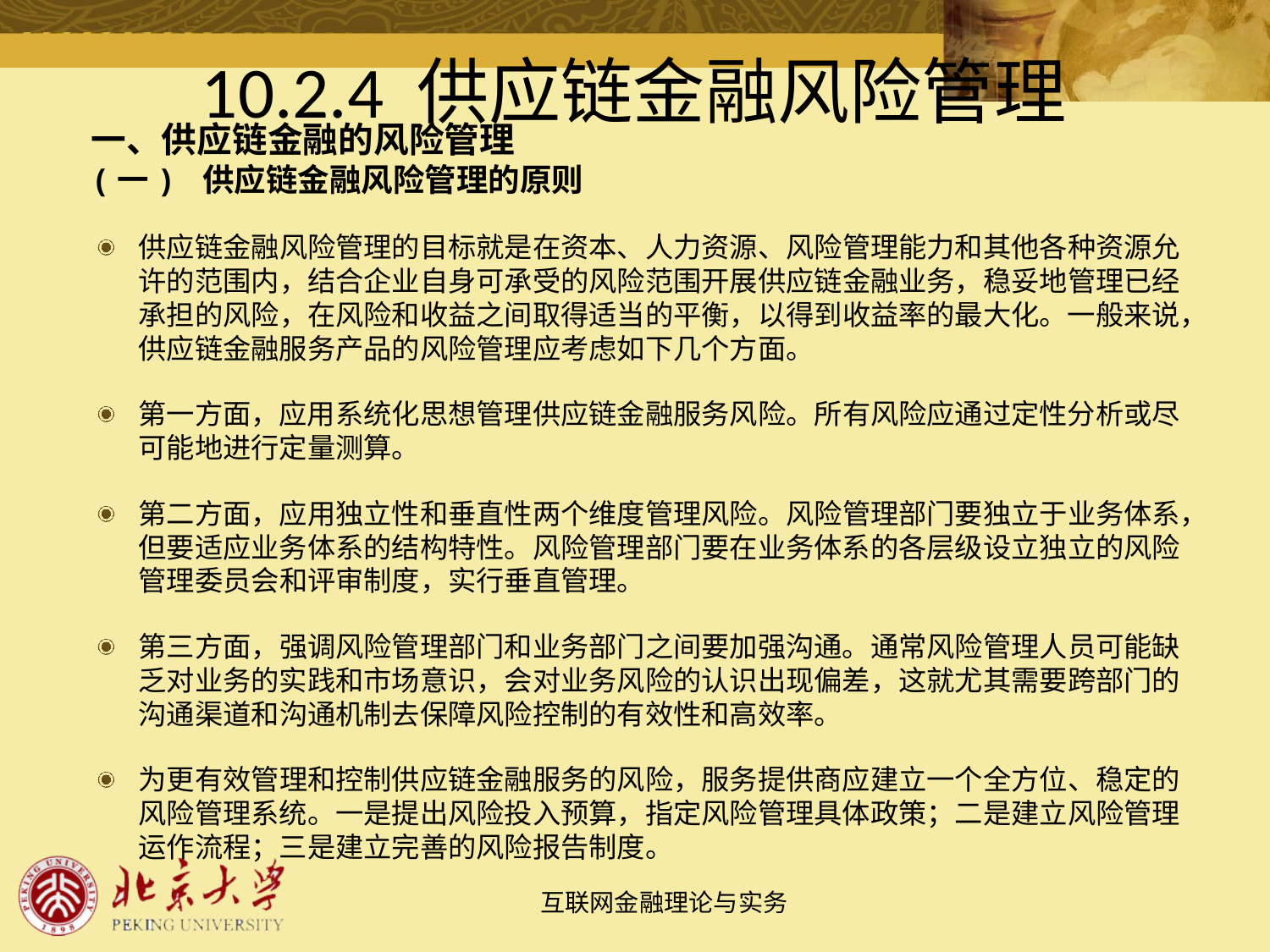

# 10.2.4 供应链金融风险管理
一、供应链金融的风险管理
(一) 供应链金融风险管理的原则
供应链金融风险管理的目标就是在资本、人力资源、风险管理能力和其他各种资源允许的范围内，结合企业自身可承受的风险范围开展供应链金融业务，稳妥地管理已经承担的风险，在风险和收益之间取得适当的平衡，以得到收益率的最大化。一般来说，供应链金融服务产品的风险管理应考虑如下几个方面。
第一方面，应用系统化思想管理供应链金融服务风险。所有风险应通过定性分析或尽可能地进行定量测算。
第二方面，应用独立性和垂直性两个维度管理风险。风险管理部门要独立于业务体系，但要适应业务体系的结构特性。风险管理部门要在业务体系的各层级设立独立的风险管理委员会和评审制度，实行垂直管理。
第三方面，强调风险管理部门和业务部门之间要加强沟通。通常风险管理人员可能缺乏对业务的实践和市场意识，会对业务风险的认识出现偏差，这就尤其需要跨部门的沟通渠道和沟通机制去保障风险控制的有效性和高效率。
为更有效管理和控制供应链金融服务的风险，服务提供商应建立一个全方位、稳定的风险管理系统。一是提出风险投入预算，指定风险管理具体政策；二是建立风险管理运作流程；三是建立完善的风险报告制度。